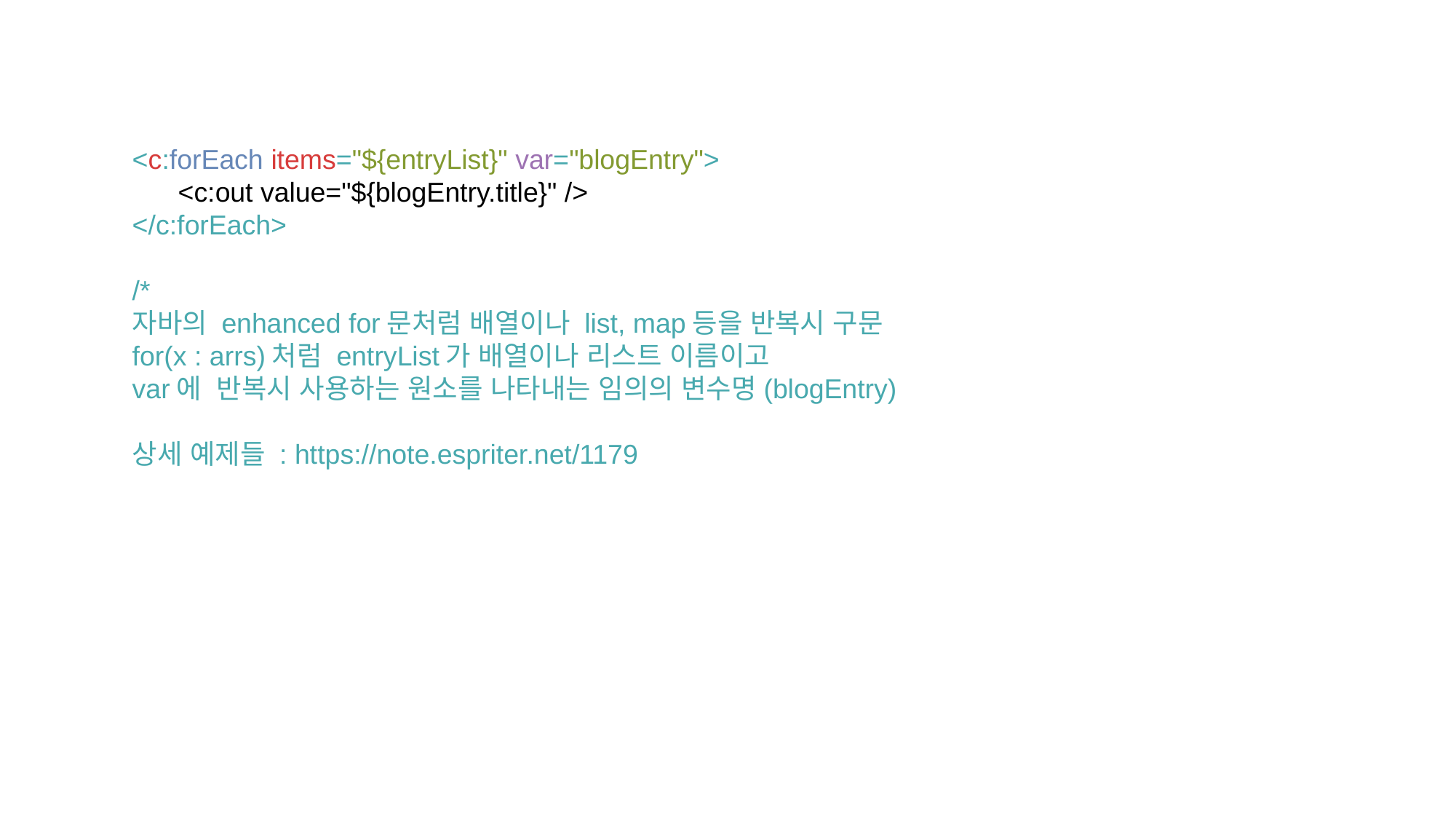

<c:forEach items="${entryList}" var="blogEntry">
      <c:out value="${blogEntry.title}" />
</c:forEach>
/*
자바의 enhanced for문처럼 배열이나 list, map등을 반복시 구문
for(x : arrs)처럼 entryList가 배열이나 리스트 이름이고
var에  반복시 사용하는 원소를 나타내는 임의의 변수명(blogEntry)

상세 예제들 : https://note.espriter.net/1179
10